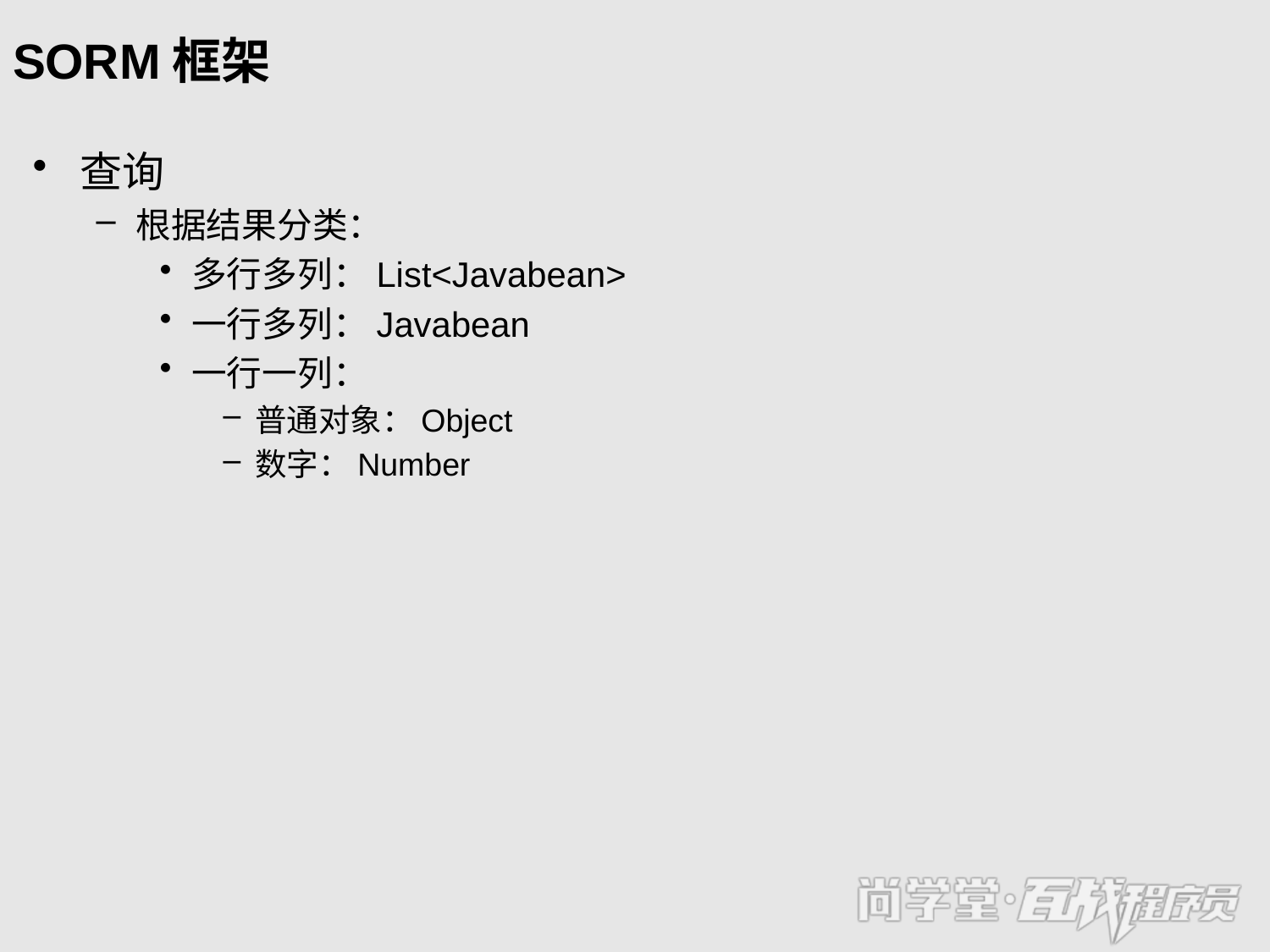

# SORM框架
查询
根据结果分类：
多行多列：List<Javabean>
一行多列：Javabean
一行一列：
普通对象：Object
数字：Number